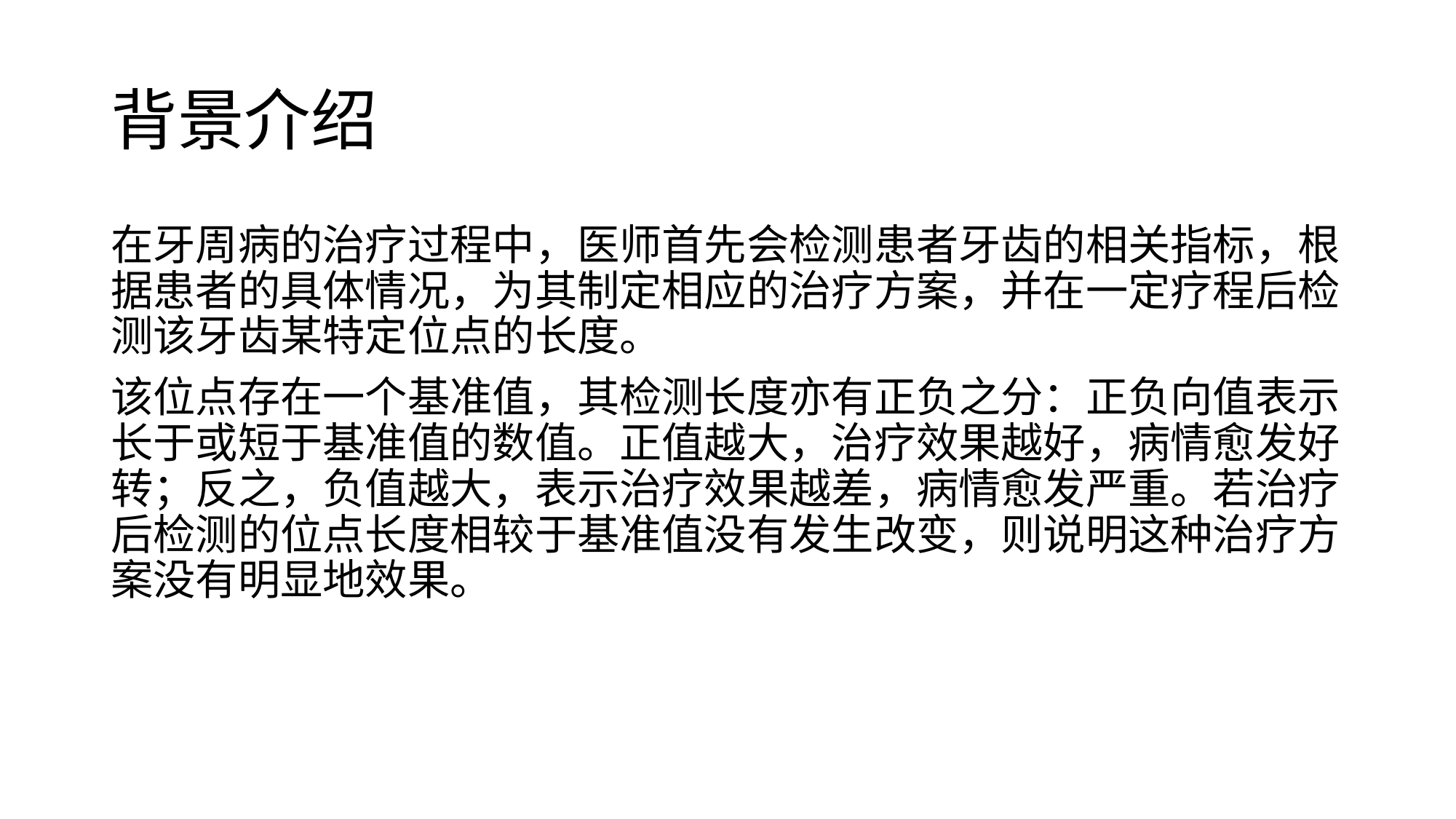

# 背景介绍
在牙周病的治疗过程中，医师首先会检测患者牙齿的相关指标，根据患者的具体情况，为其制定相应的治疗方案，并在一定疗程后检测该牙齿某特定位点的长度。
该位点存在一个基准值，其检测长度亦有正负之分：正负向值表示长于或短于基准值的数值。正值越大，治疗效果越好，病情愈发好转；反之，负值越大，表示治疗效果越差，病情愈发严重。若治疗后检测的位点长度相较于基准值没有发生改变，则说明这种治疗方案没有明显地效果。

5